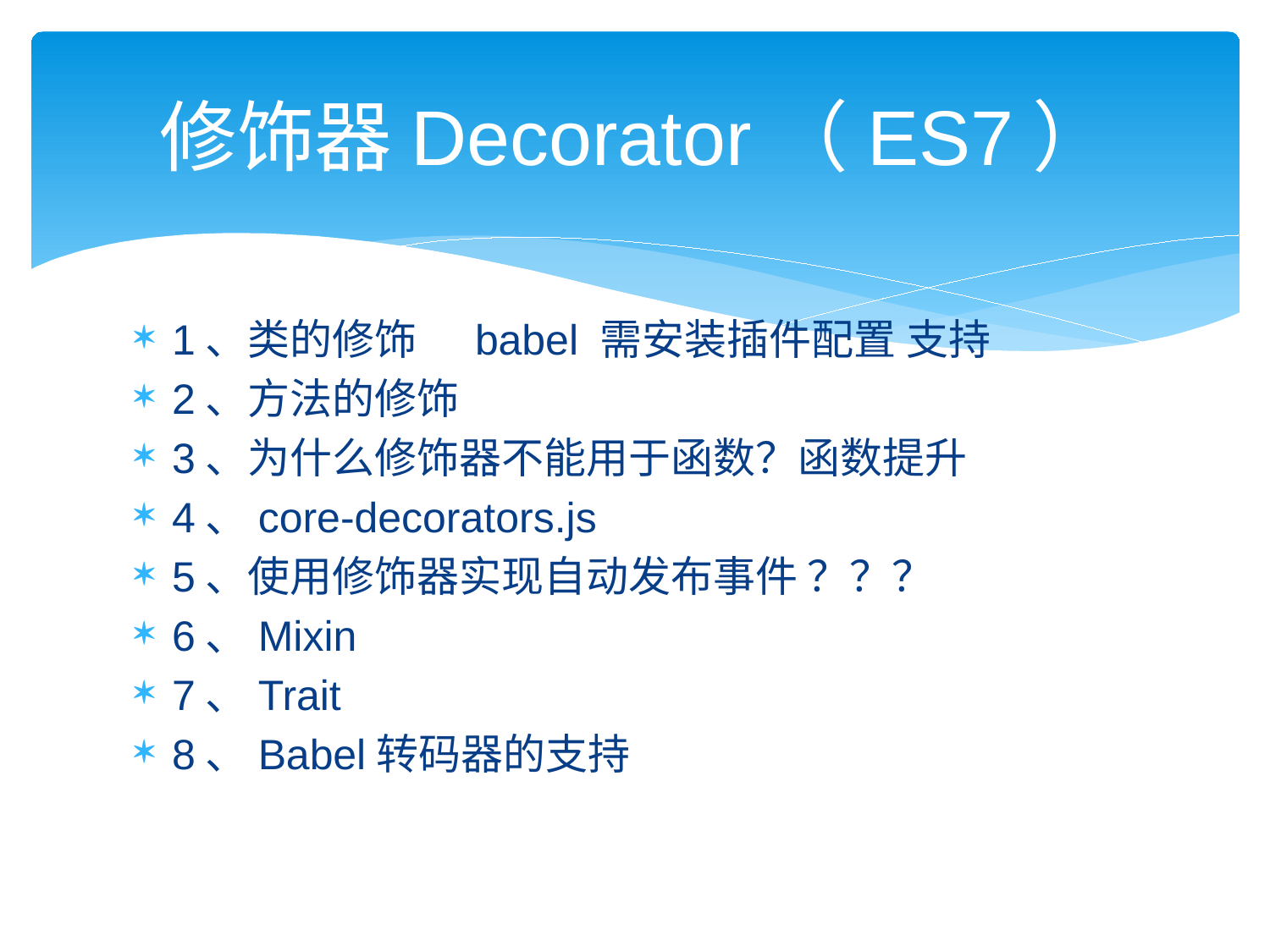

# 修饰器Decorator（ES7）
1、类的修饰     babel 需安装插件配置 支持
2、方法的修饰
3、为什么修饰器不能用于函数？函数提升
4、core-decorators.js
5、使用修饰器实现自动发布事件 ？？？
6、Mixin
7、Trait
8、Babel转码器的支持